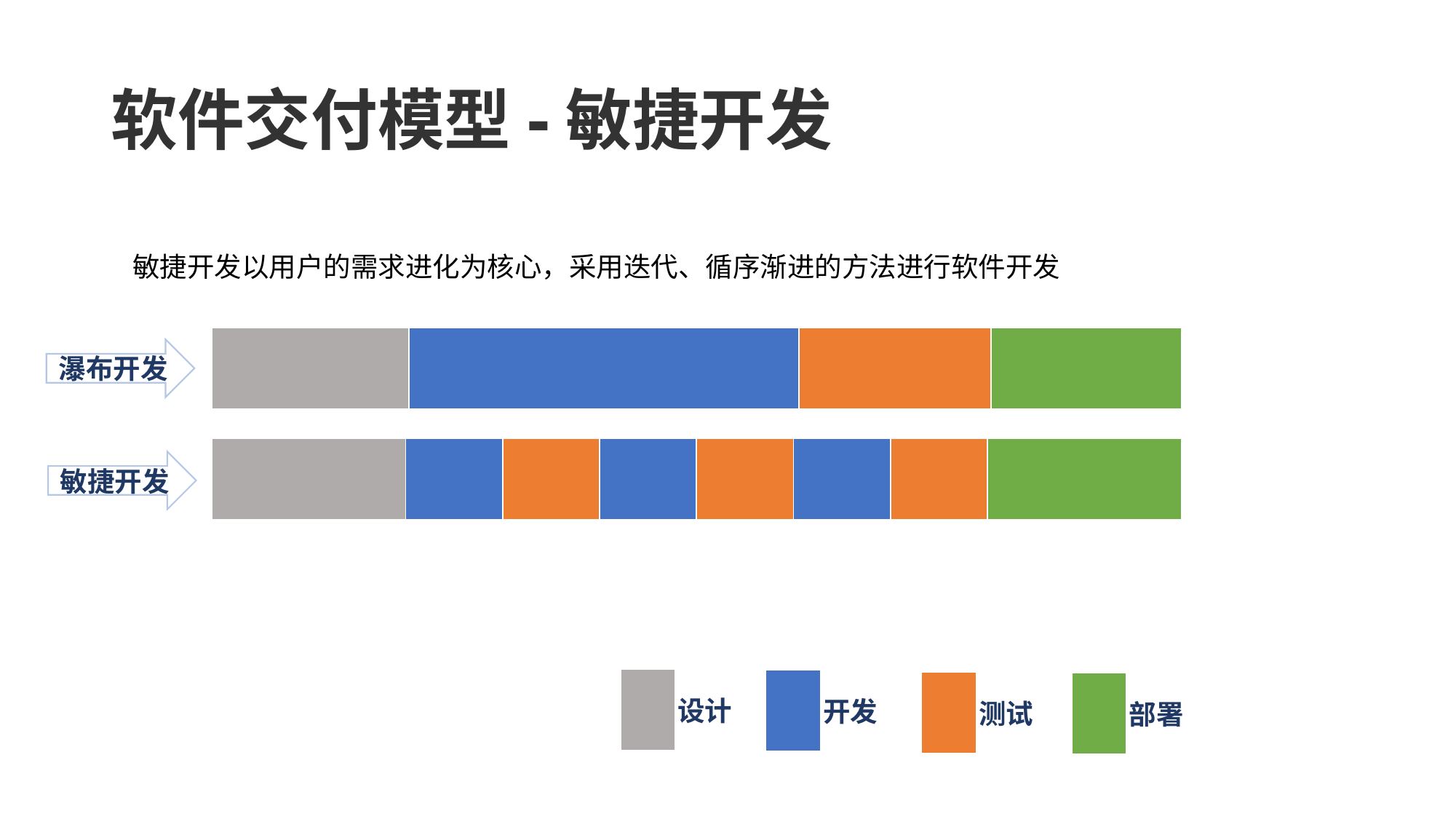

# 软件交付模型-敏捷开发
敏捷开发以用户的需求进化为核心，采用迭代、循序渐进的方法进行软件开发
|  |  |  |  |
| --- | --- | --- | --- |
瀑布开发
|  |  |  |  |  |  |  |  |
| --- | --- | --- | --- | --- | --- | --- | --- |
敏捷开发
|  |
| --- |
|  |
| --- |
|  |
| --- |
|  |
| --- |
设计
开发
测试
部署